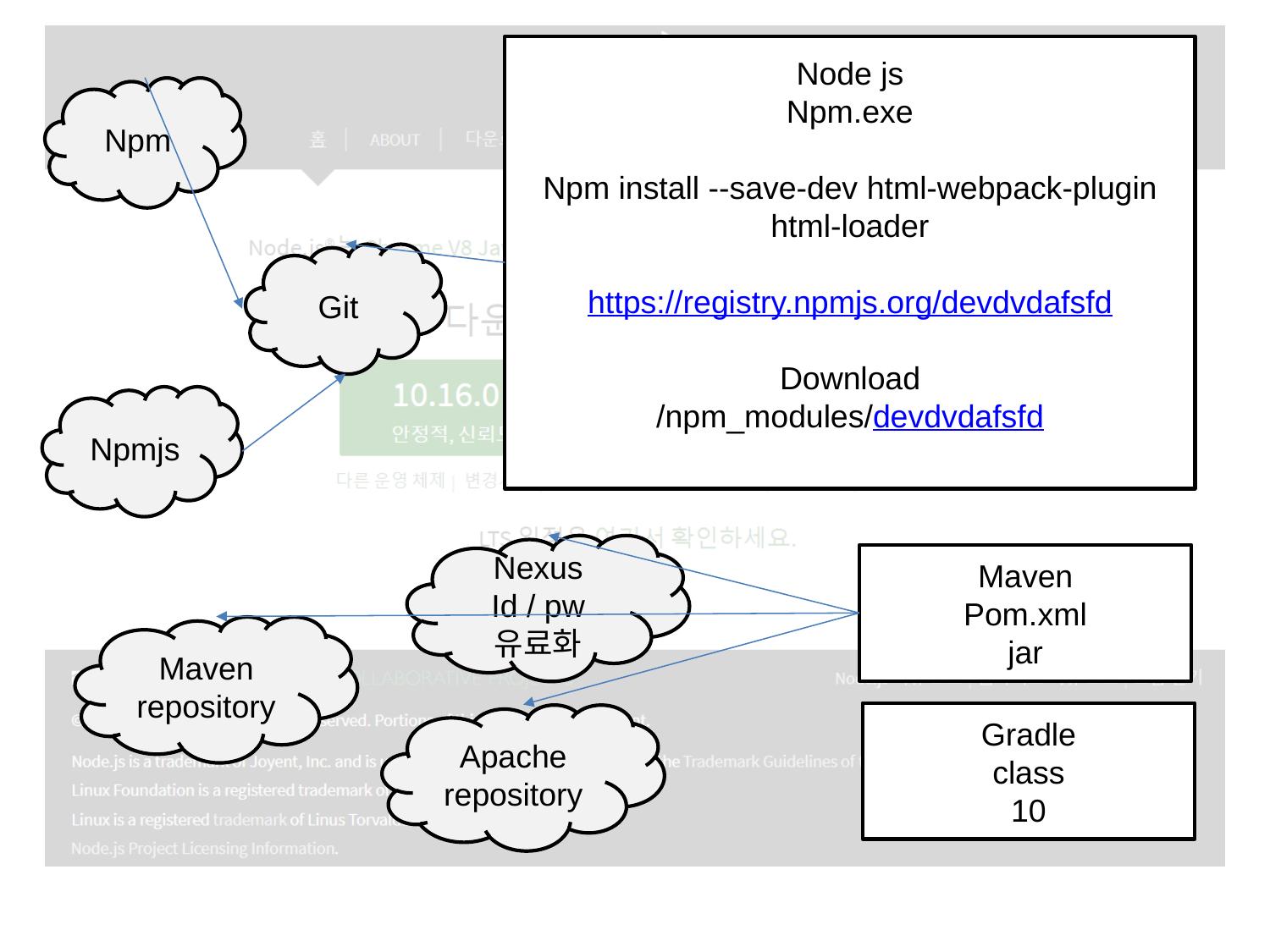

Node js
Npm.exe

Npm install --save-dev html-webpack-plugin html-loader

https://registry.npmjs.org/devdvdafsfd

Download
/npm_modules/devdvdafsfd

Npm
Git
Npmjs
Nexus
Id / pw
유료화
Maven
Pom.xml
jar
Maven repository
Gradle
class
10
Apache repository